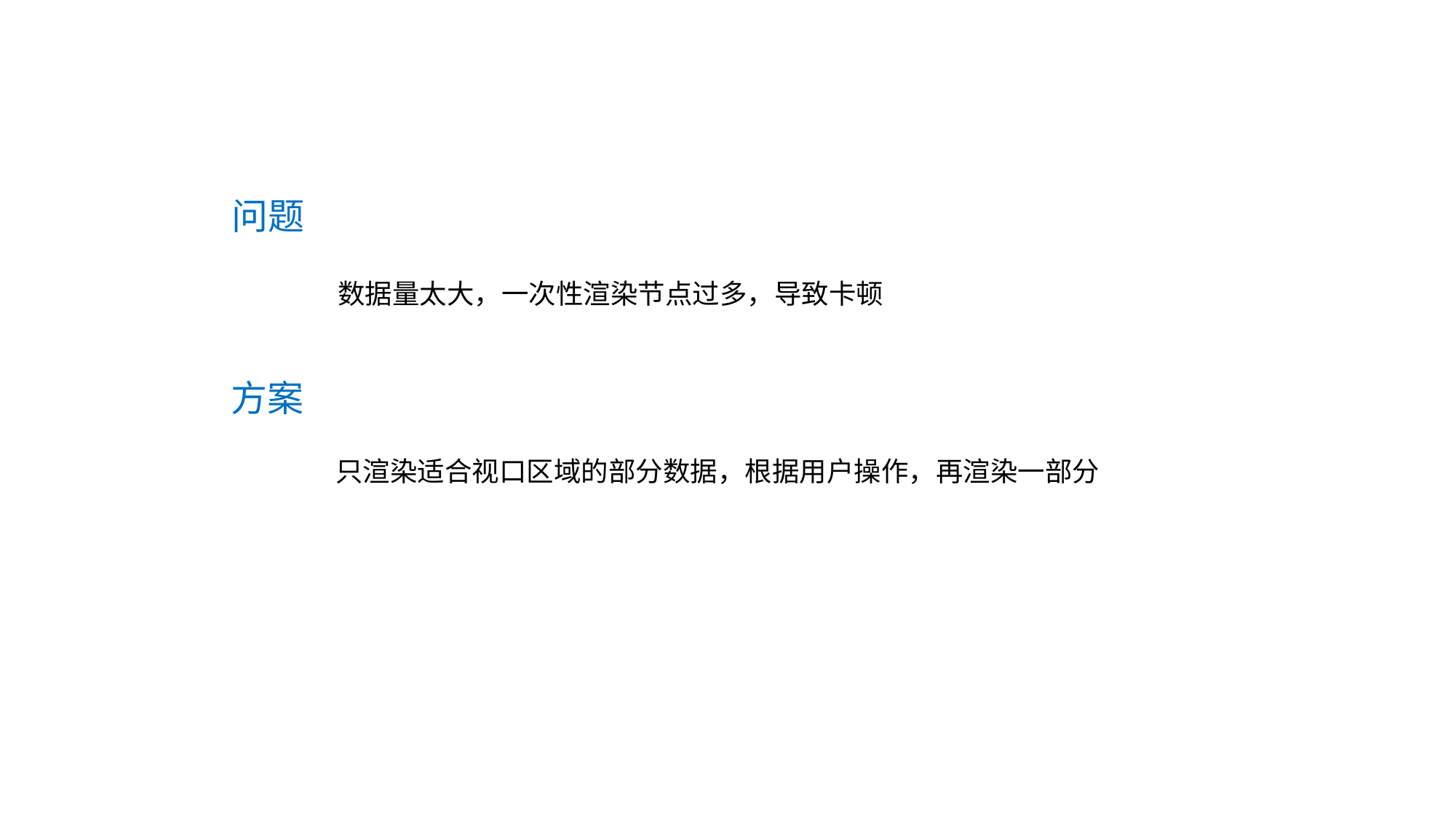

问题
数据量太大，一次性渲染节点过多，导致卡顿
方案
只渲染适合视口区域的部分数据，根据用户操作，再渲染一部分